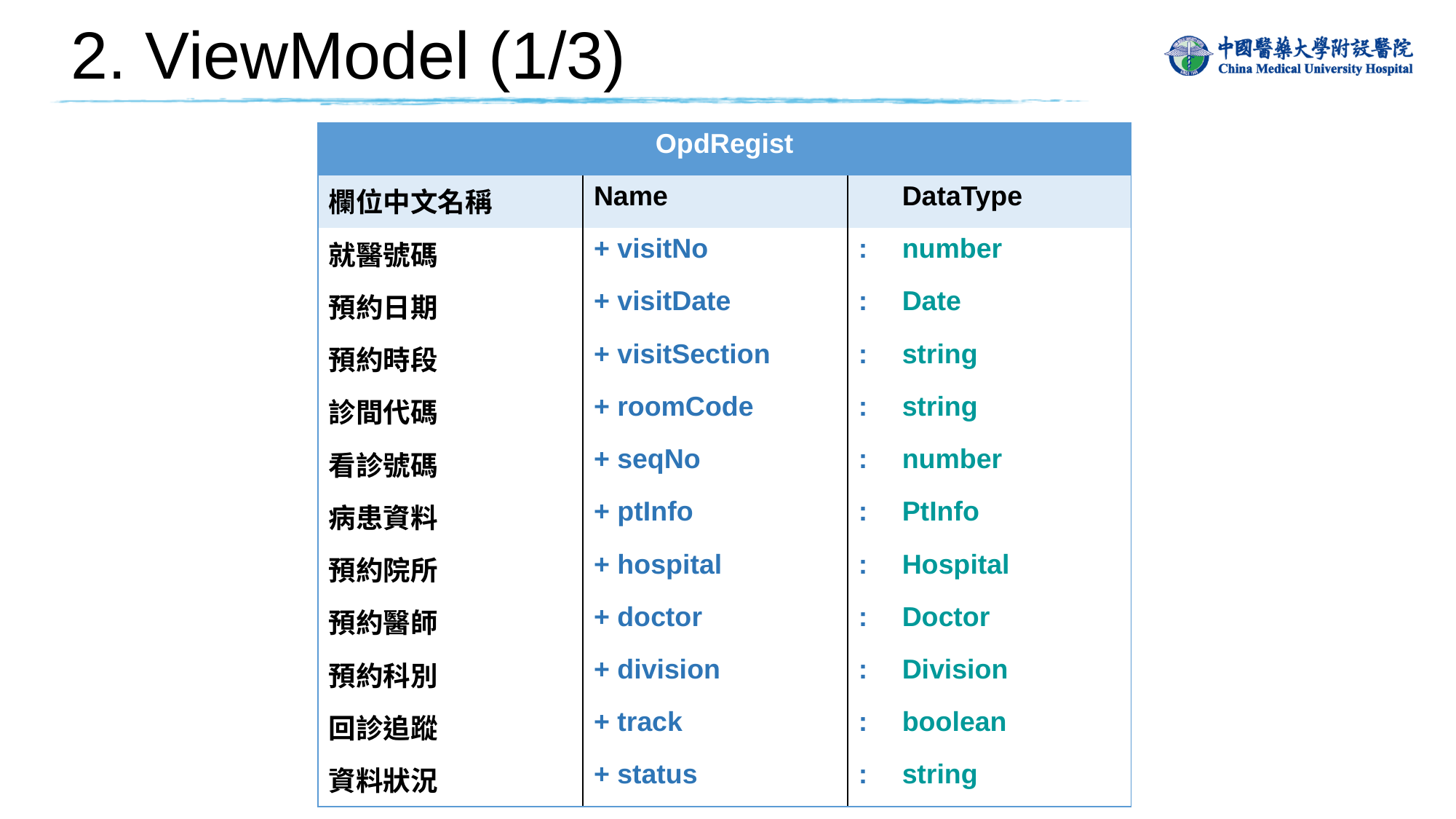

# 2. ViewModel (1/3)
| OpdRegist |  |  |  |
| --- | --- | --- | --- |
| 欄位中文名稱 | Name |  | DataType |
| 就醫號碼 | + visitNo | : | number |
| 預約日期 | + visitDate | : | Date |
| 預約時段 | + visitSection | : | string |
| 診間代碼 | + roomCode | : | string |
| 看診號碼 | + seqNo | : | number |
| 病患資料 | + ptInfo | : | PtInfo |
| 預約院所 | + hospital | : | Hospital |
| 預約醫師 | + doctor | : | Doctor |
| 預約科別 | + division | : | Division |
| 回診追蹤 | + track | : | boolean |
| 資料狀況 | + status | : | string |